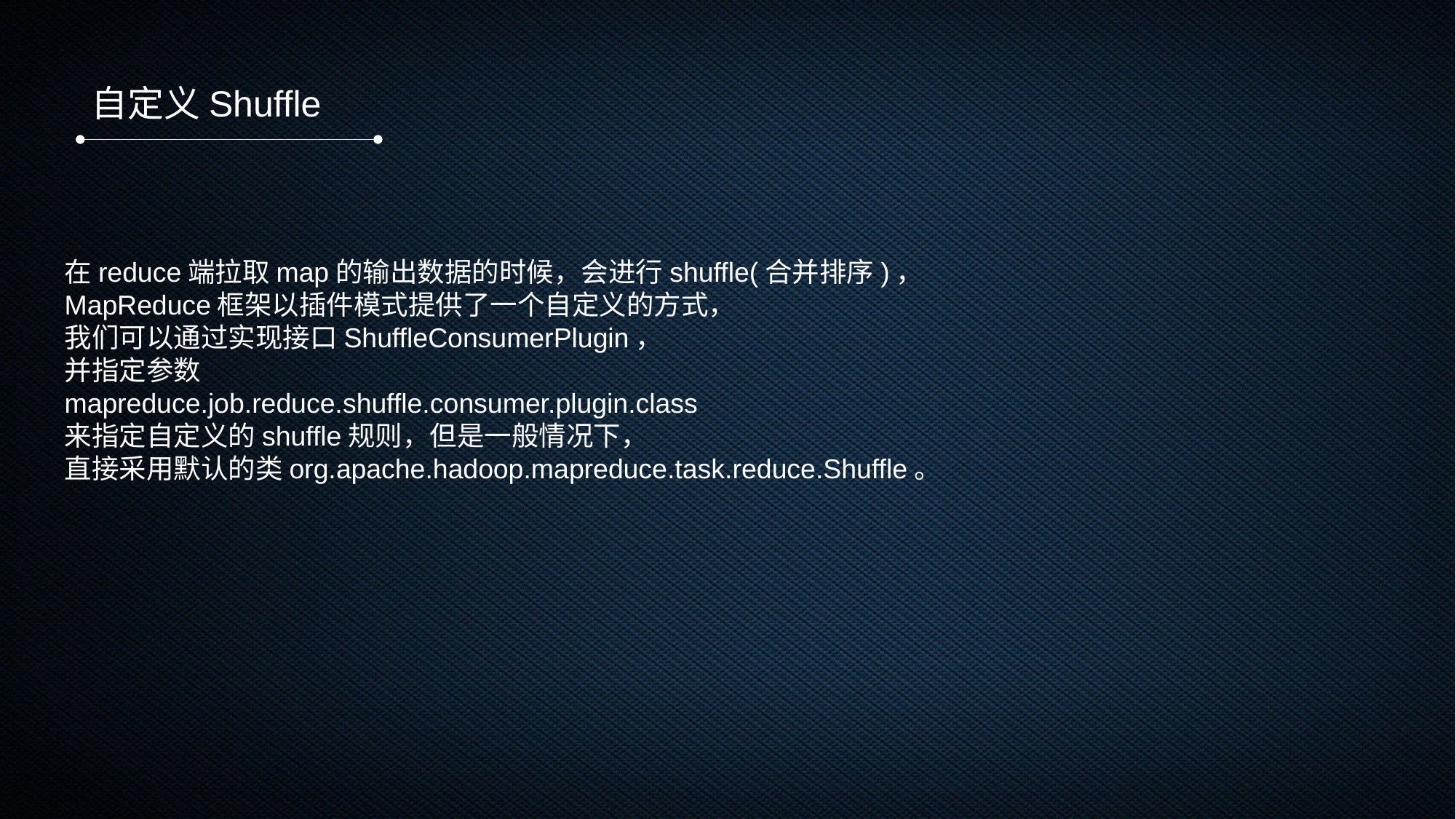

自定义Shuffle
在reduce端拉取map的输出数据的时候，会进行shuffle(合并排序)，
MapReduce框架以插件模式提供了一个自定义的方式，
我们可以通过实现接口ShuffleConsumerPlugin，
并指定参数
mapreduce.job.reduce.shuffle.consumer.plugin.class
来指定自定义的shuffle规则，但是一般情况下，
直接采用默认的类org.apache.hadoop.mapreduce.task.reduce.Shuffle。